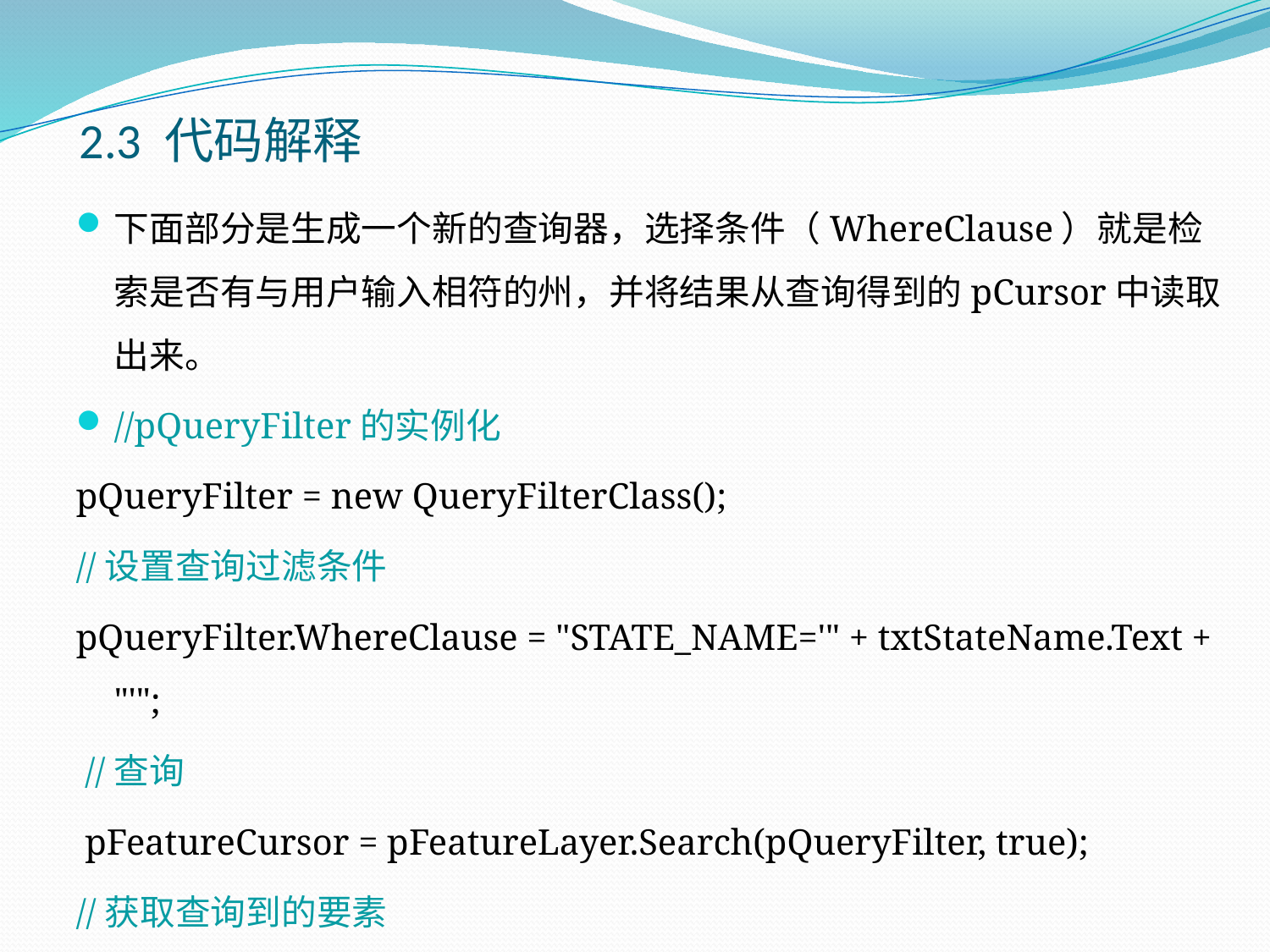

# 2.3 代码解释
下面部分是生成一个新的查询器，选择条件（WhereClause）就是检索是否有与用户输入相符的州，并将结果从查询得到的pCursor中读取出来。
//pQueryFilter的实例化
pQueryFilter = new QueryFilterClass();
//设置查询过滤条件
pQueryFilter.WhereClause = "STATE_NAME='" + txtStateName.Text + "'";
 //查询
 pFeatureCursor = pFeatureLayer.Search(pQueryFilter, true);
//获取查询到的要素
pFeature = pFeatureCursor.NextFeature();